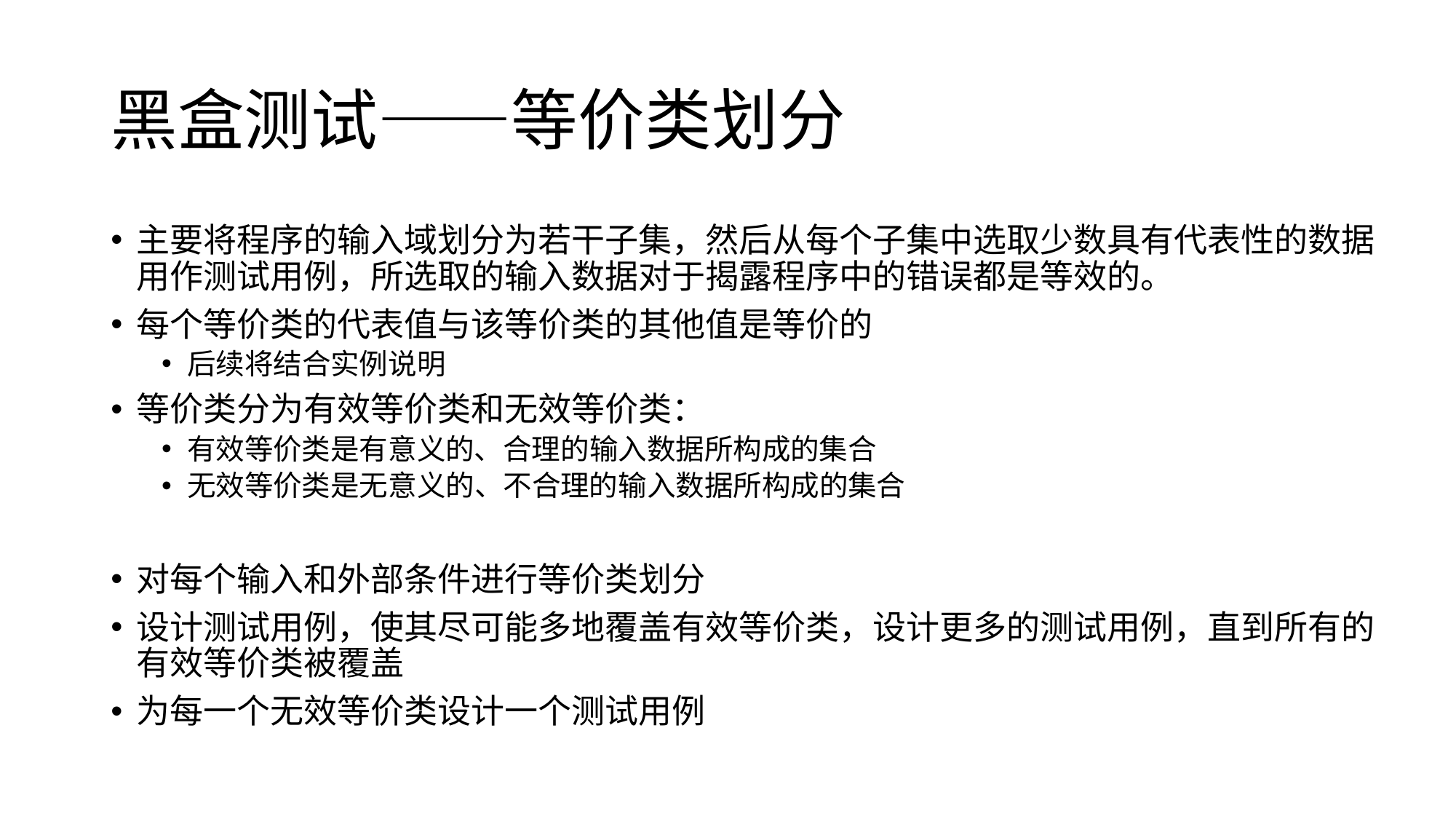

# 黑盒测试——等价类划分
主要将程序的输入域划分为若干子集，然后从每个子集中选取少数具有代表性的数据用作测试用例，所选取的输入数据对于揭露程序中的错误都是等效的。
每个等价类的代表值与该等价类的其他值是等价的
后续将结合实例说明
等价类分为有效等价类和无效等价类：
有效等价类是有意义的、合理的输入数据所构成的集合
无效等价类是无意义的、不合理的输入数据所构成的集合

对每个输入和外部条件进行等价类划分
设计测试用例，使其尽可能多地覆盖有效等价类，设计更多的测试用例，直到所有的有效等价类被覆盖
为每一个无效等价类设计一个测试用例